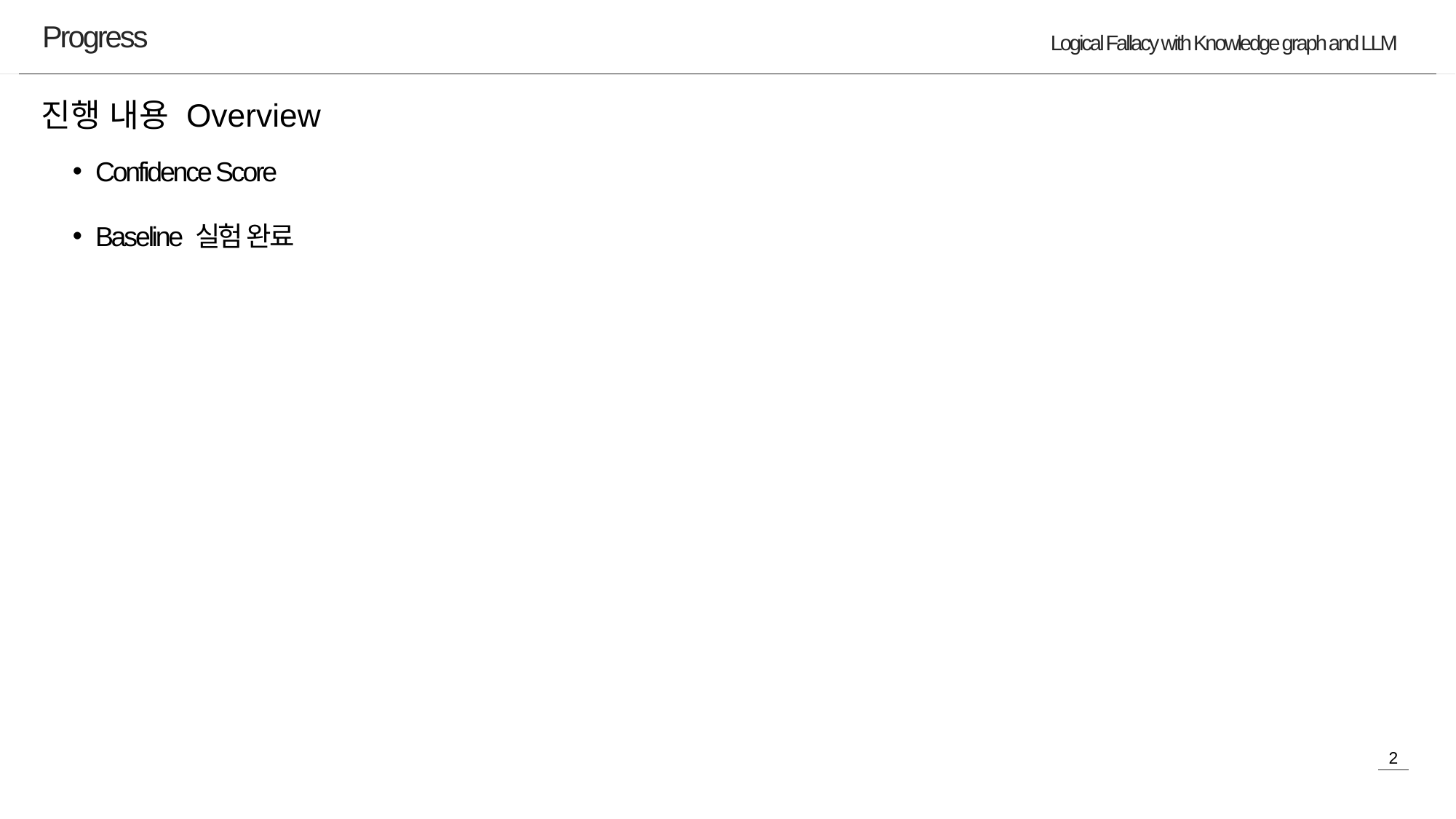

Progress
진행 내용 Overview
Confidence Score
Baseline 실험 완료